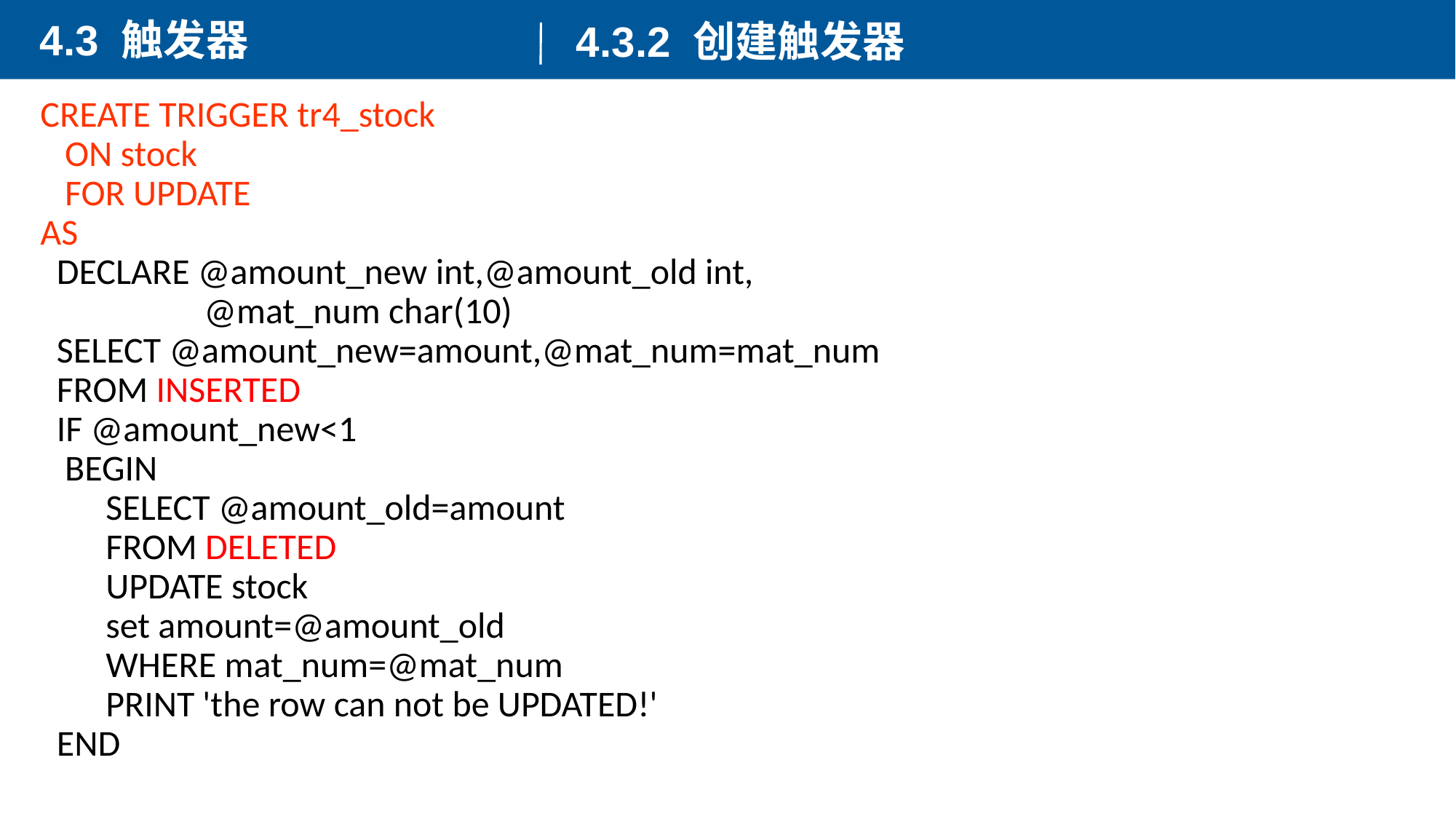

4.3 触发器
4.3.2 创建触发器
CREATE TRIGGER tr4_stock
   ON stock
   FOR UPDATE
AS
  DECLARE @amount_new int,@amount_old int,
                    @mat_num char(10)
  SELECT @amount_new=amount,@mat_num=mat_num
  FROM INSERTED
  IF @amount_new<1
   BEGIN
        SELECT @amount_old=amount
        FROM DELETED
        UPDATE stock
        set amount=@amount_old
        WHERE mat_num=@mat_num
        PRINT 'the row can not be UPDATED!'
  END